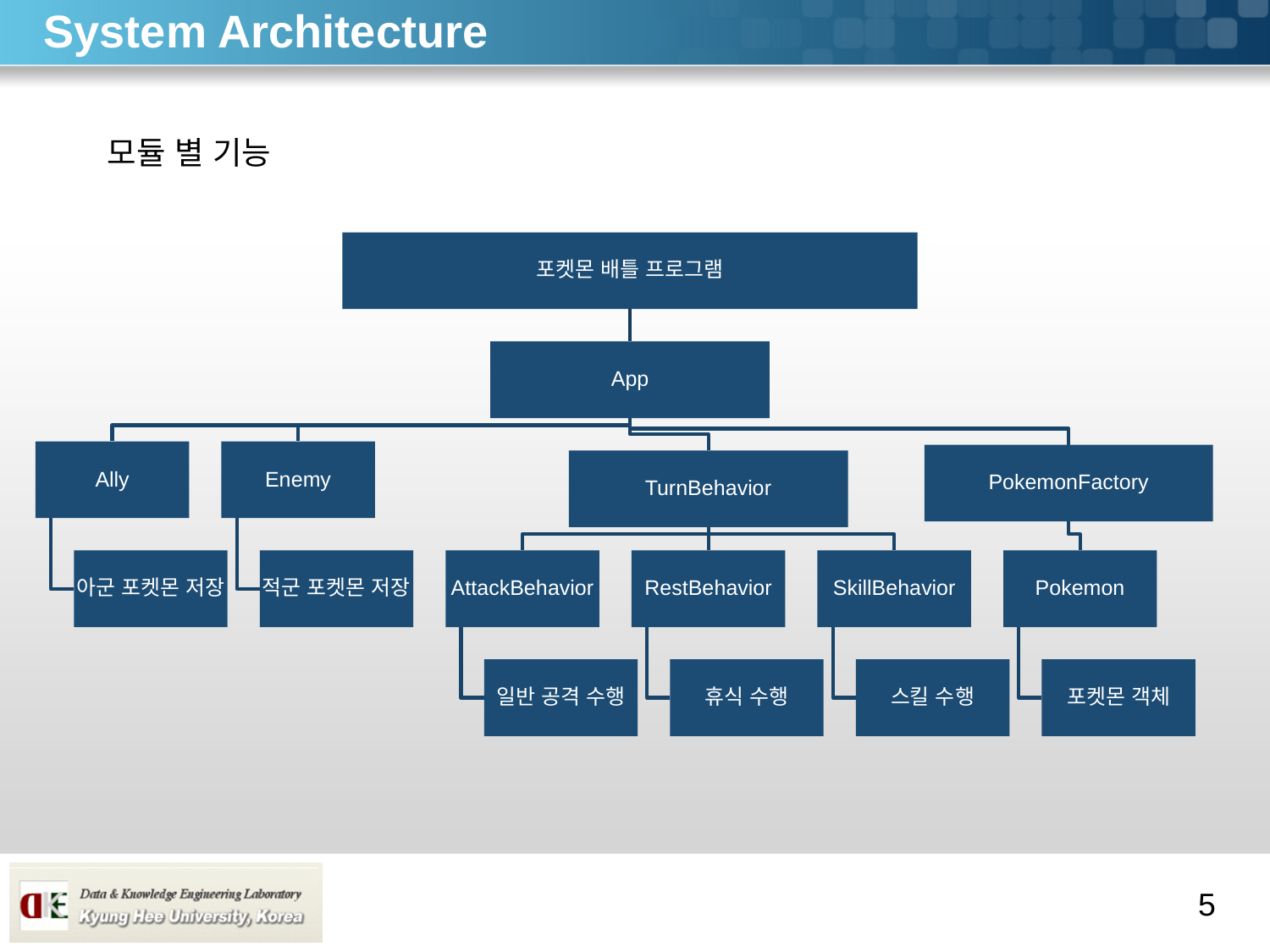

# System Architecture
포켓몬 배틀 프로그램
App
Ally
아군 포켓몬 저장
Enemy
적군 포켓몬 저장
TurnBehavior
AttackBehavior
일반 공격 수행
RestBehavior
휴식 수행
SkillBehavior
스킬 수행
PokemonFactory
Pokemon
포켓몬 객체
모듈 별 기능